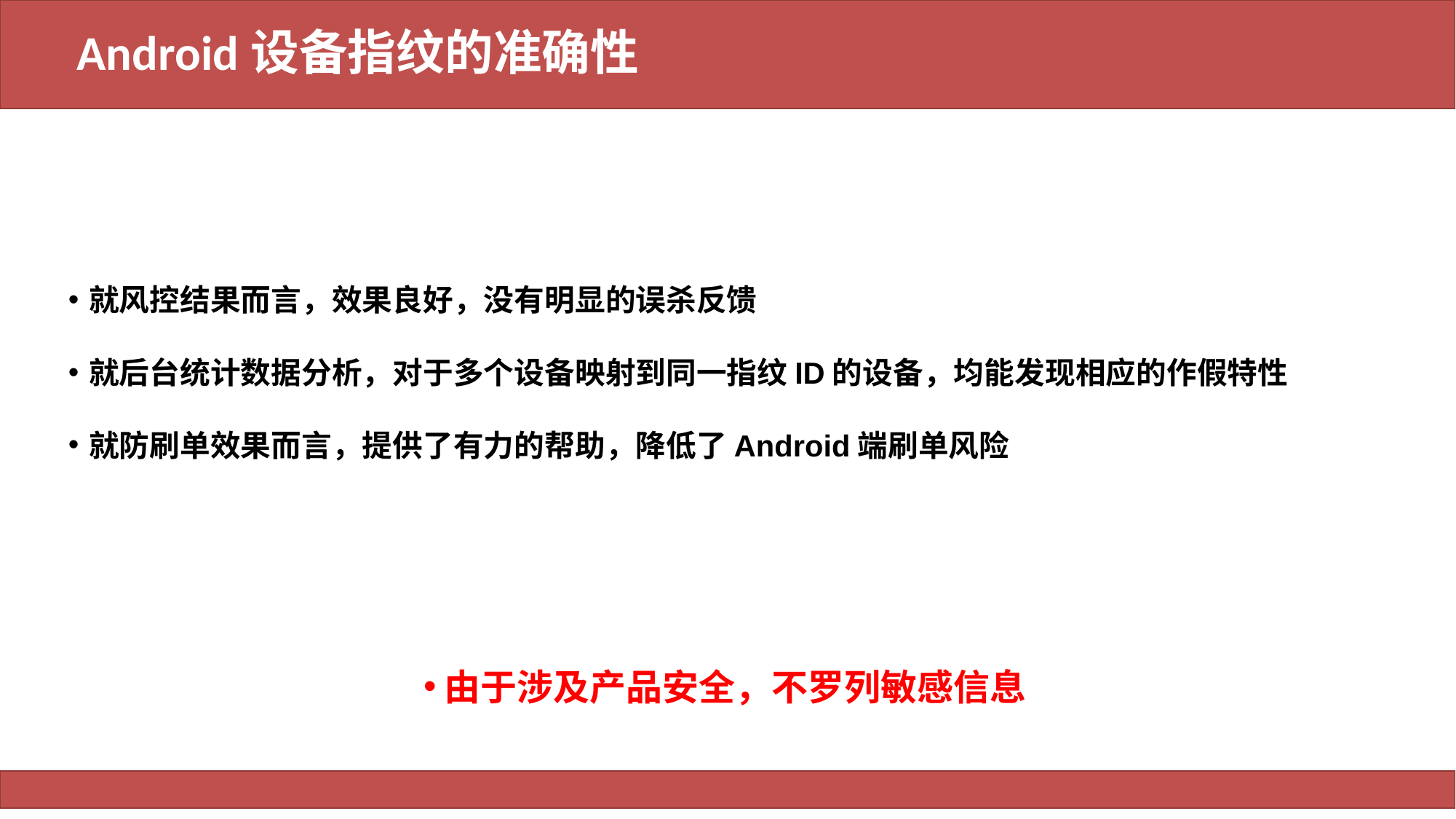

# Android设备指纹的准确性
就风控结果而言，效果良好，没有明显的误杀反馈

就后台统计数据分析，对于多个设备映射到同一指纹ID的设备，均能发现相应的作假特性

就防刷单效果而言，提供了有力的帮助，降低了Android端刷单风险
由于涉及产品安全，不罗列敏感信息